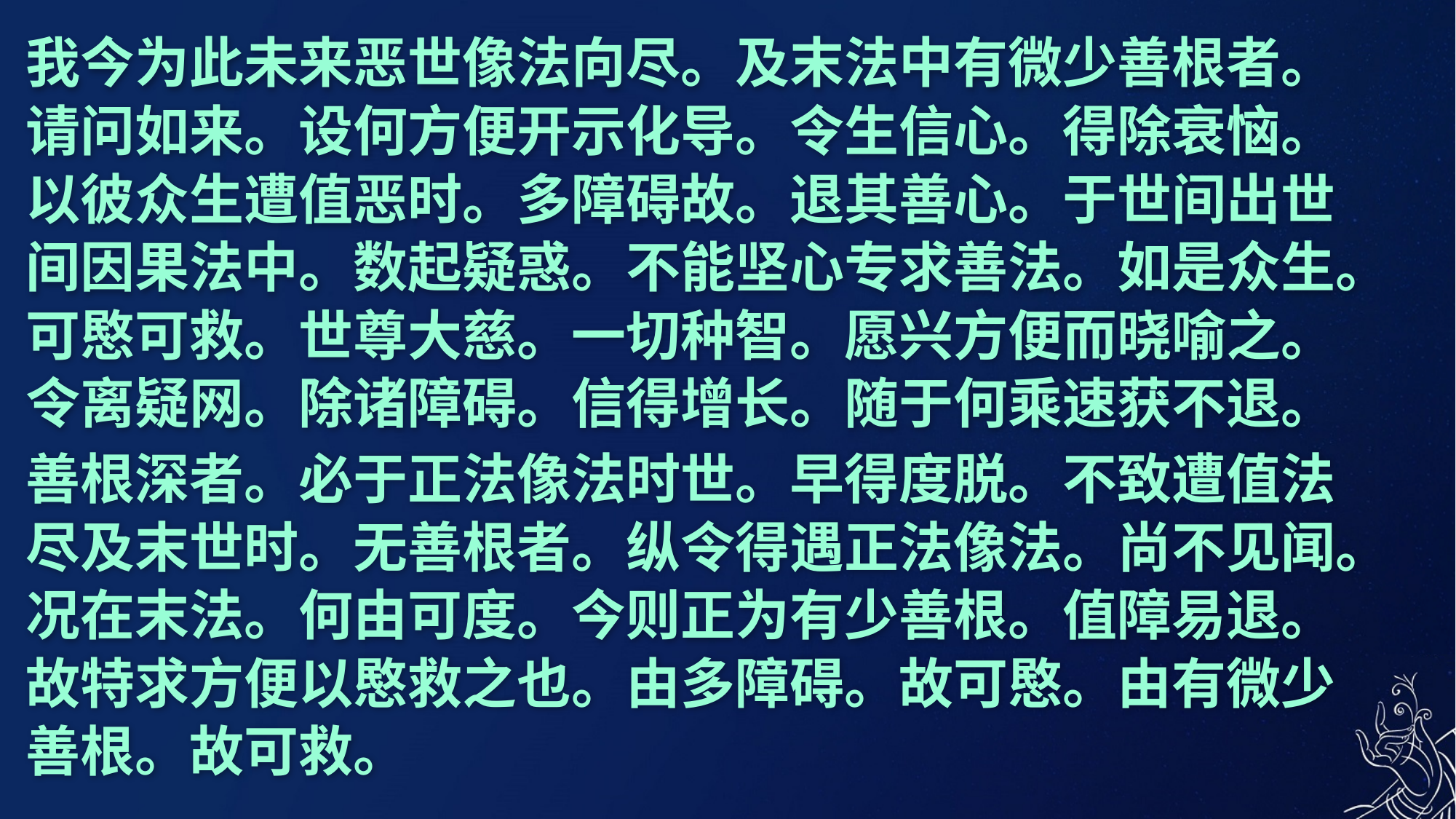

我今为此未来恶世像法向尽。及末法中有微少善根者。请问如来。设何方便开示化导。令生信心。得除衰恼。以彼众生遭值恶时。多障碍故。退其善心。于世间出世间因果法中。数起疑惑。不能坚心专求善法。如是众生。可愍可救。世尊大慈。一切种智。愿兴方便而晓喻之。令离疑网。除诸障碍。信得增长。随于何乘速获不退。
善根深者。必于正法像法时世。早得度脱。不致遭值法尽及末世时。无善根者。纵令得遇正法像法。尚不见闻。况在末法。何由可度。今则正为有少善根。值障易退。故特求方便以愍救之也。由多障碍。故可愍。由有微少善根。故可救。